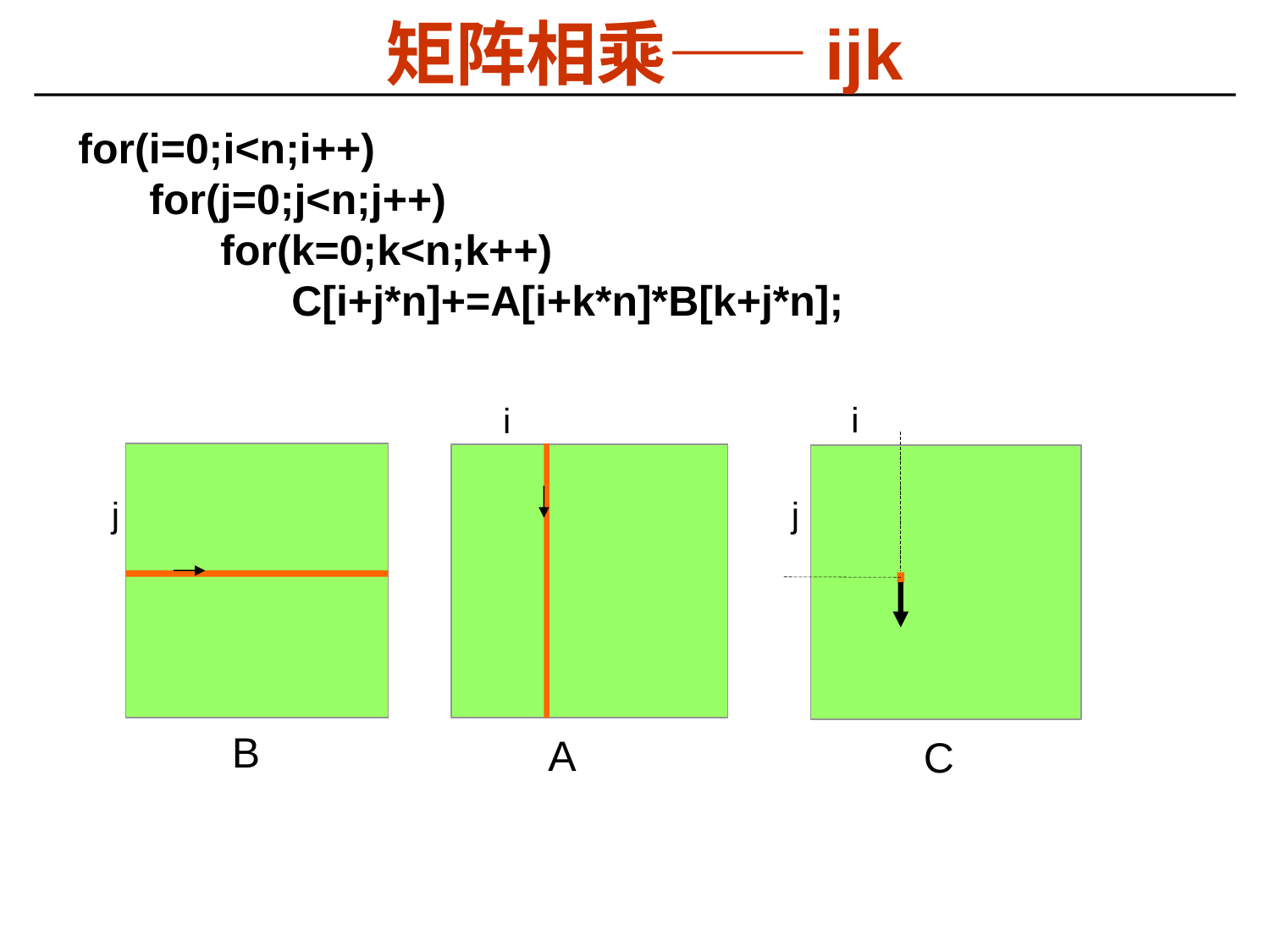

# 矩阵相乘——ijk
for(i=0;i<n;i++)
      for(j=0;j<n;j++)
            for(k=0;k<n;k++)
                  C[i+j*n]+=A[i+k*n]*B[k+j*n];

i
i

j

j

B
A
C